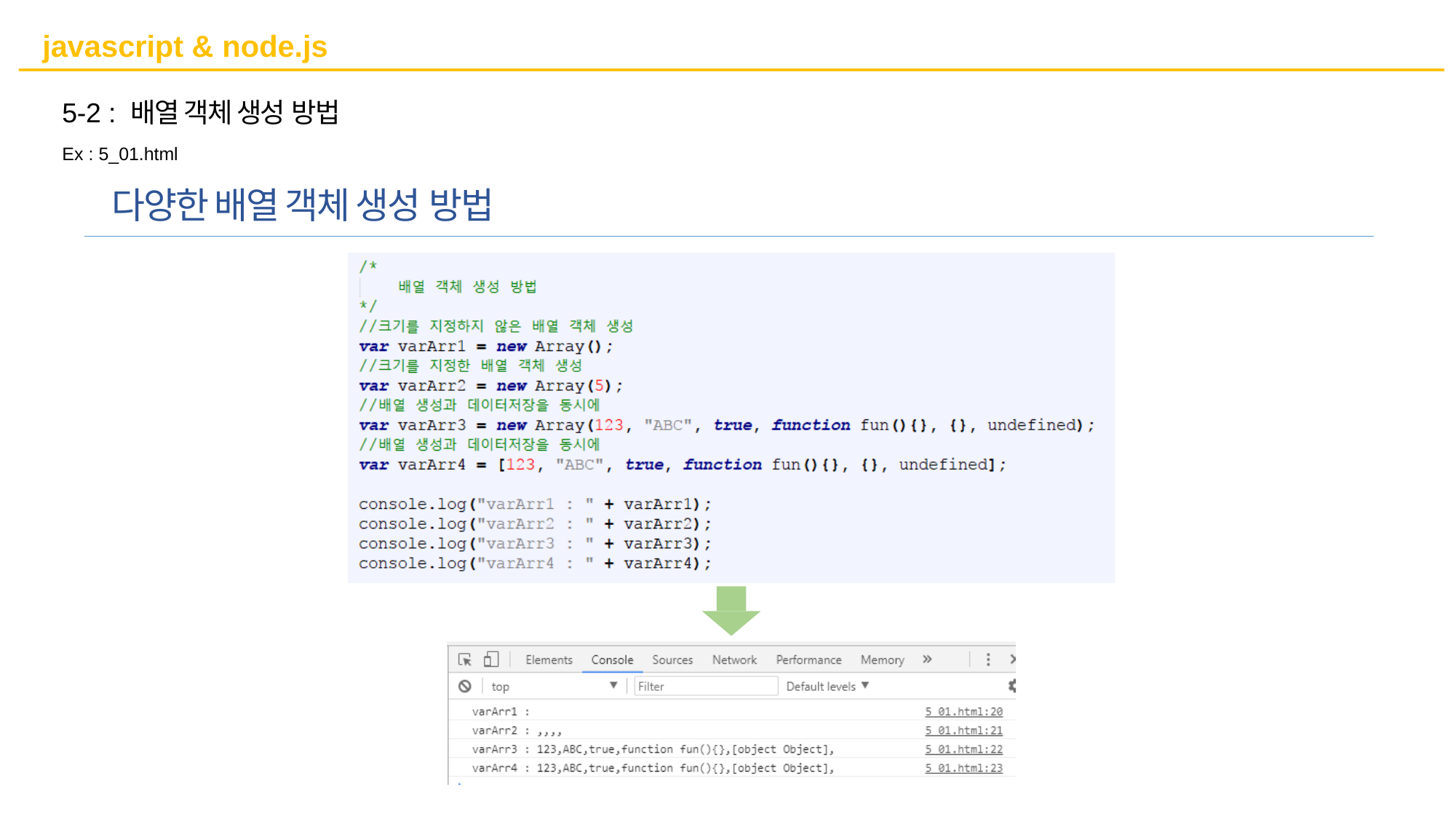

# javascript & node.js

5-2 : 배열 객체 생성 방법
Ex : 5_01.html
다양한 배열 객체 생성 방법